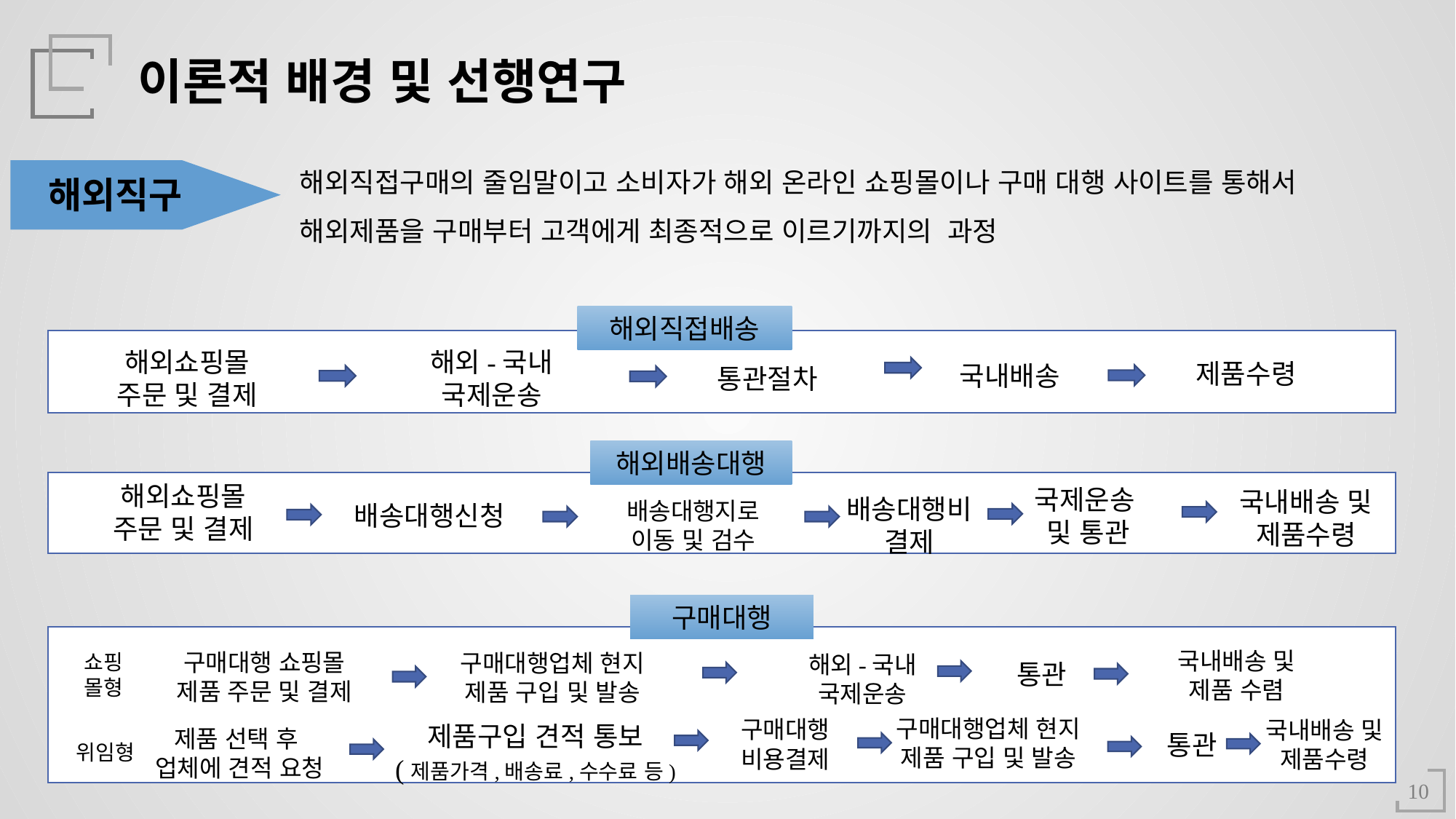

이론적 배경 및 선행연구
해외직접구매의 줄임말이고 소비자가 해외 온라인 쇼핑몰이나 구매 대행 사이트를 통해서 해외제품을 구매부터 고객에게 최종적으로 이르기까지의  과정

해외직구
해외직접배송

제품수령
국내배송
통관절차
해외쇼핑몰
주문 및 결제
해외-국내
국제운송

해외배송대행

해외쇼핑몰
주문 및 결제
배송대행신청
국제운송
및 통관
배송대행비 결제
배송대행지로 이동 및 검수

국내배송 및 제품수령

구매대행

쇼핑몰형
국내배송 및 제품 수렴
구매대행업체 현지 제품 구입 및 발송
해외-국내 국제운송
통관
구매대행 쇼핑몰 제품 주문 및 결제

구매대행업체 현지
제품 구입 및 발송

위임형

구매대행비용결제

국내배송 및 제품수령
통관
제품구입 견적 통보
(제품가격,배송료,수수료 등)
제품 선택 후
업체에 견적 요청